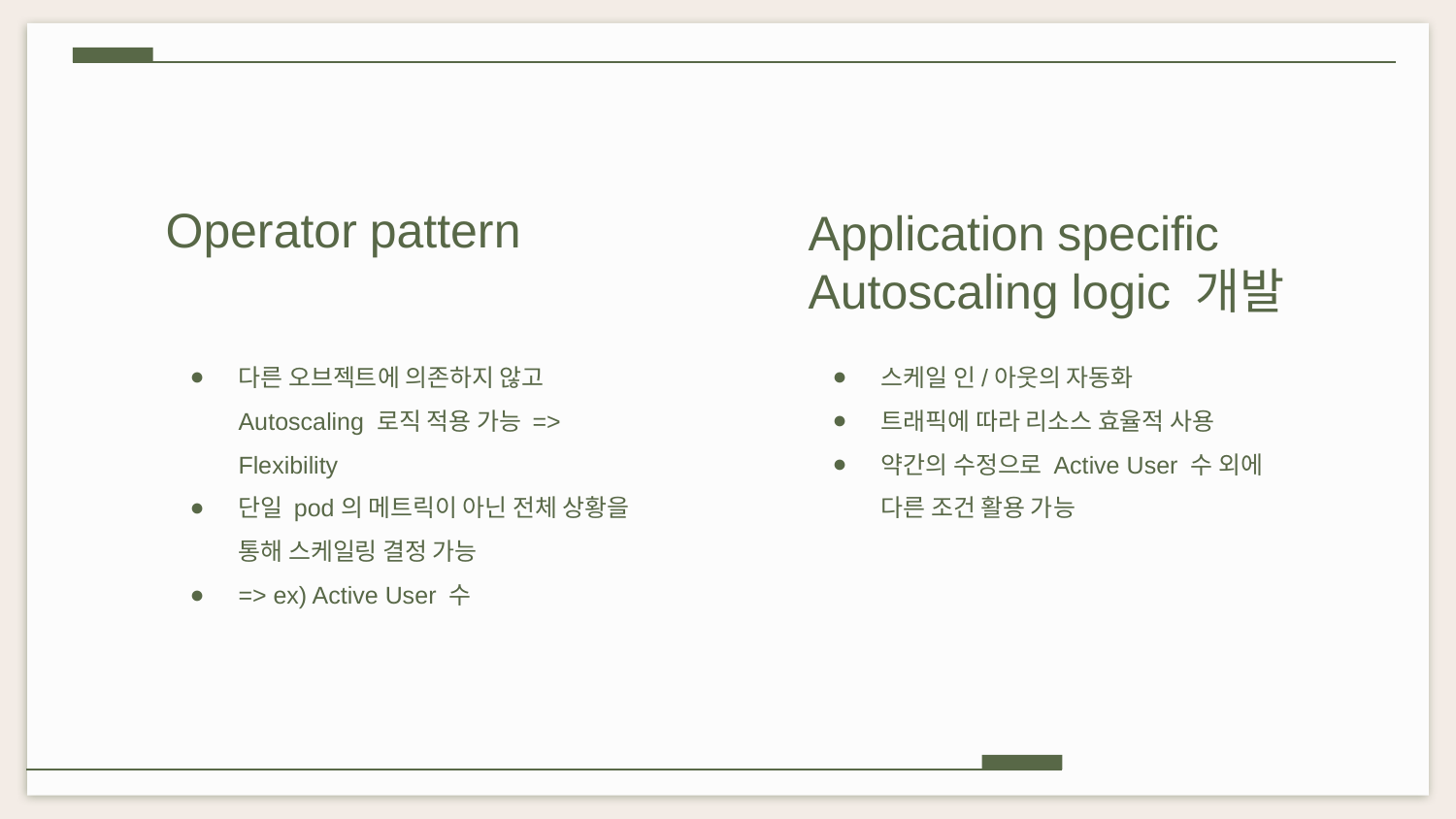

Operator pattern
Application specific Autoscaling logic 개발
다른 오브젝트에 의존하지 않고 Autoscaling 로직 적용 가능 => Flexibility
단일 pod의 메트릭이 아닌 전체 상황을 통해 스케일링 결정 가능
=> ex) Active User 수
스케일 인/아웃의 자동화
트래픽에 따라 리소스 효율적 사용
약간의 수정으로 Active User 수 외에 다른 조건 활용 가능